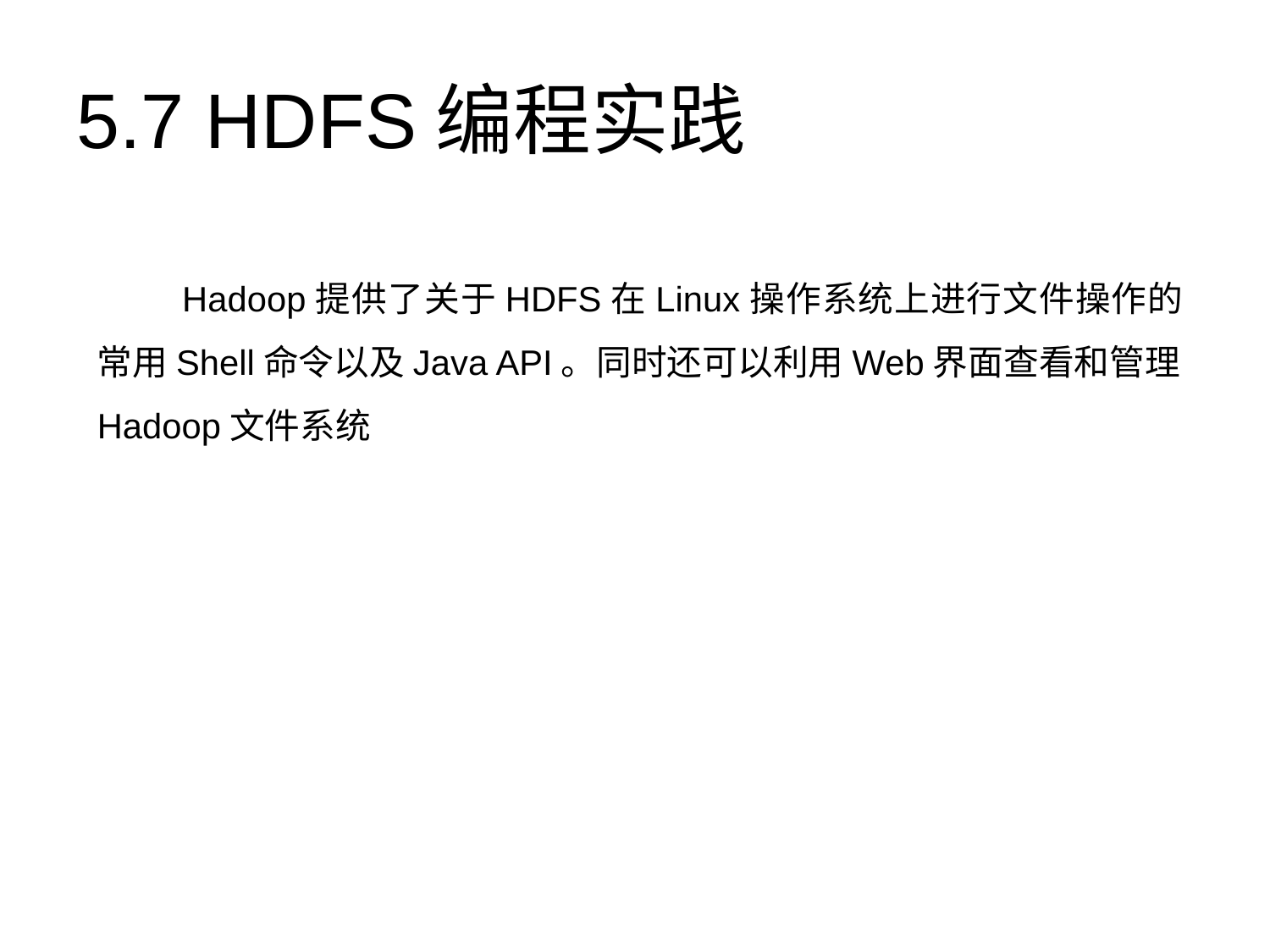

5.7 HDFS编程实践
        Hadoop提供了关于HDFS在Linux操作系统上进行文件操作的常用Shell命令以及Java API。同时还可以利用Web界面查看和管理Hadoop文件系统